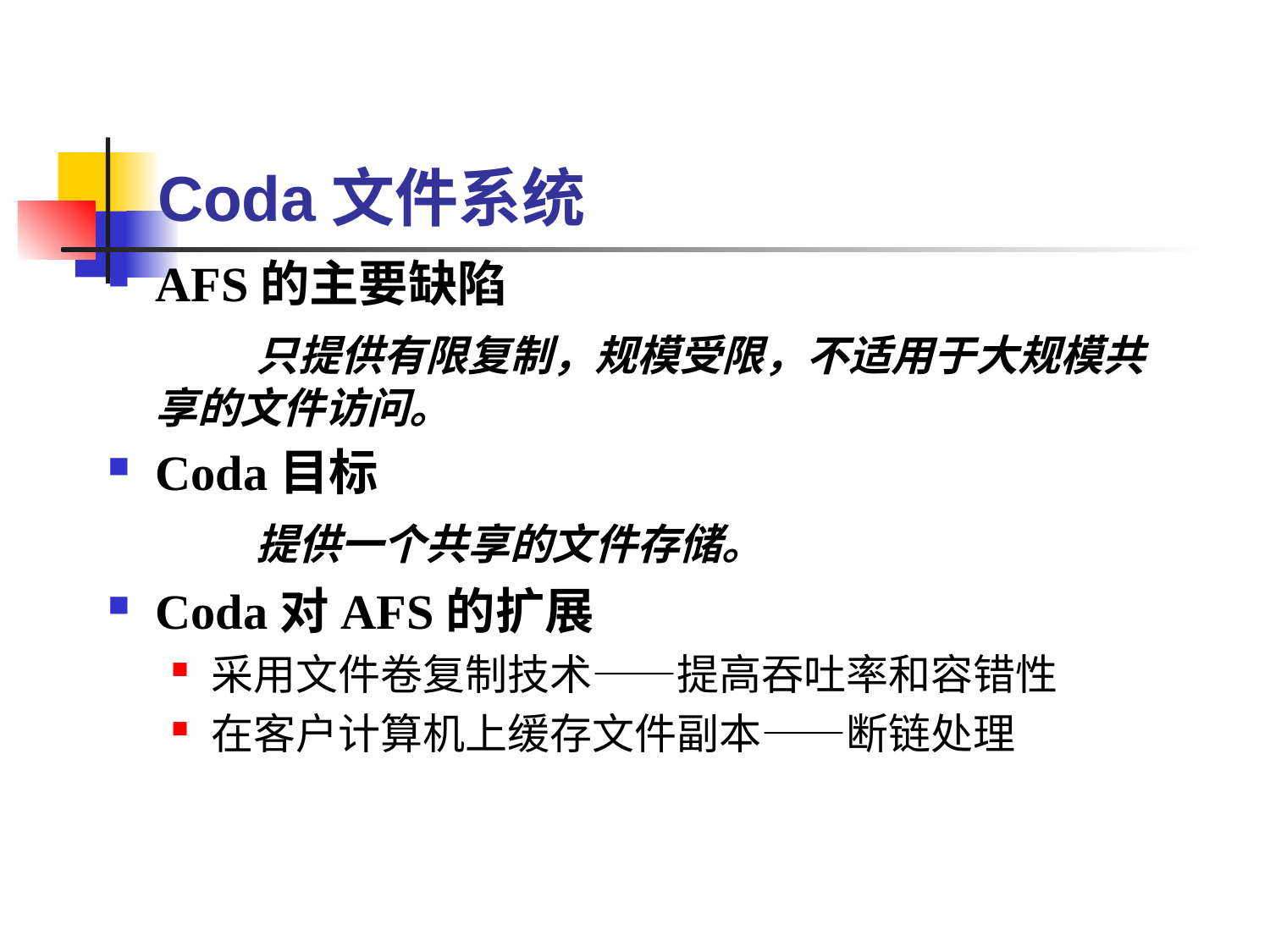

# Coda文件系统
AFS的主要缺陷
　　　只提供有限复制，规模受限，不适用于大规模共享的文件访问。
Coda目标
　　　提供一个共享的文件存储。
Coda对AFS的扩展
采用文件卷复制技术——提高吞吐率和容错性
在客户计算机上缓存文件副本——断链处理